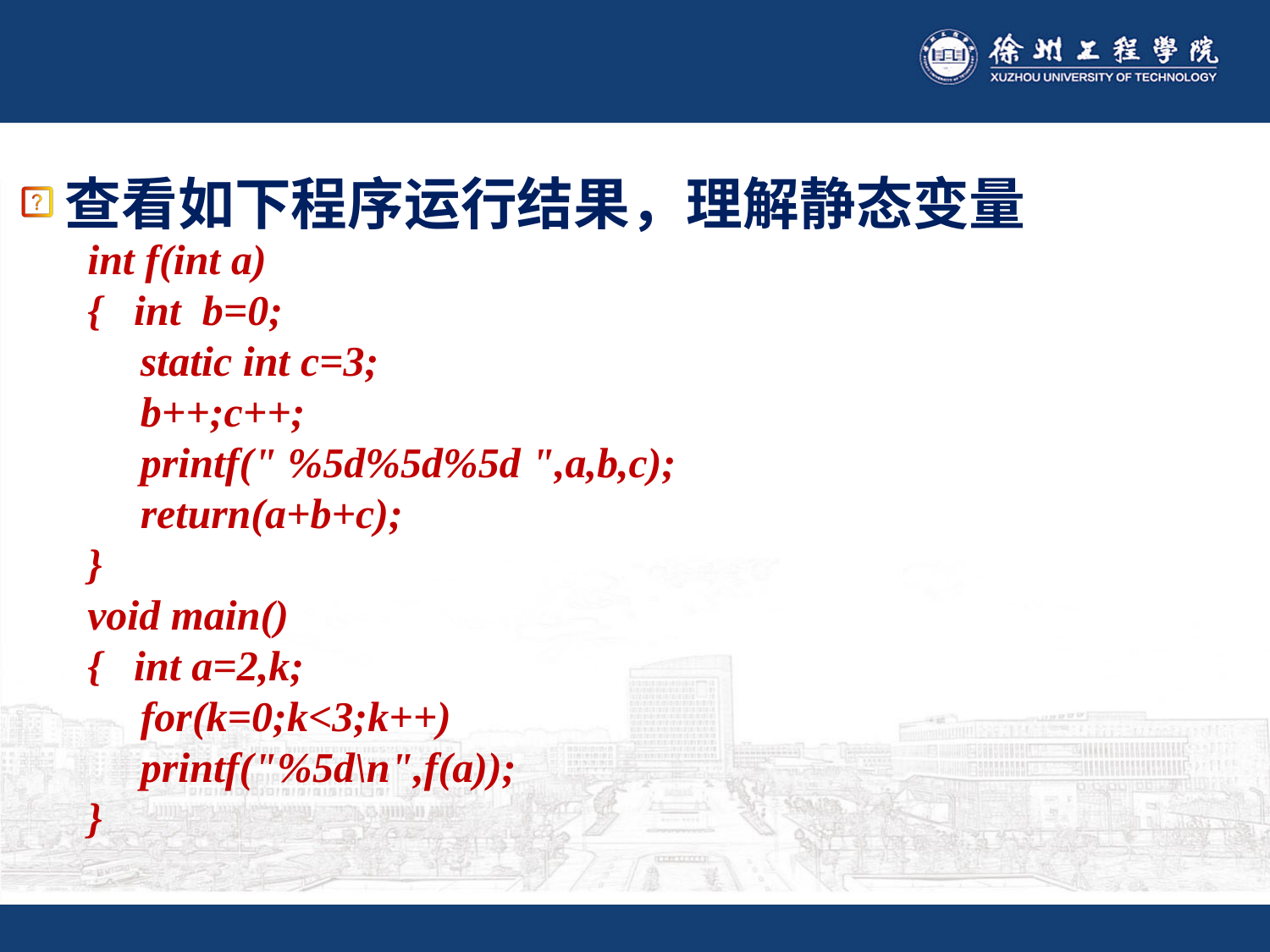

#
查看如下程序运行结果，理解静态变量
int f(int a)
{   int  b=0;
     static int c=3;
     b++;c++;
     printf(" %5d%5d%5d ",a,b,c);
     return(a+b+c);
}
void main()
{   int a=2,k;
     for(k=0;k<3;k++)
     printf("%5d\n",f(a));
}